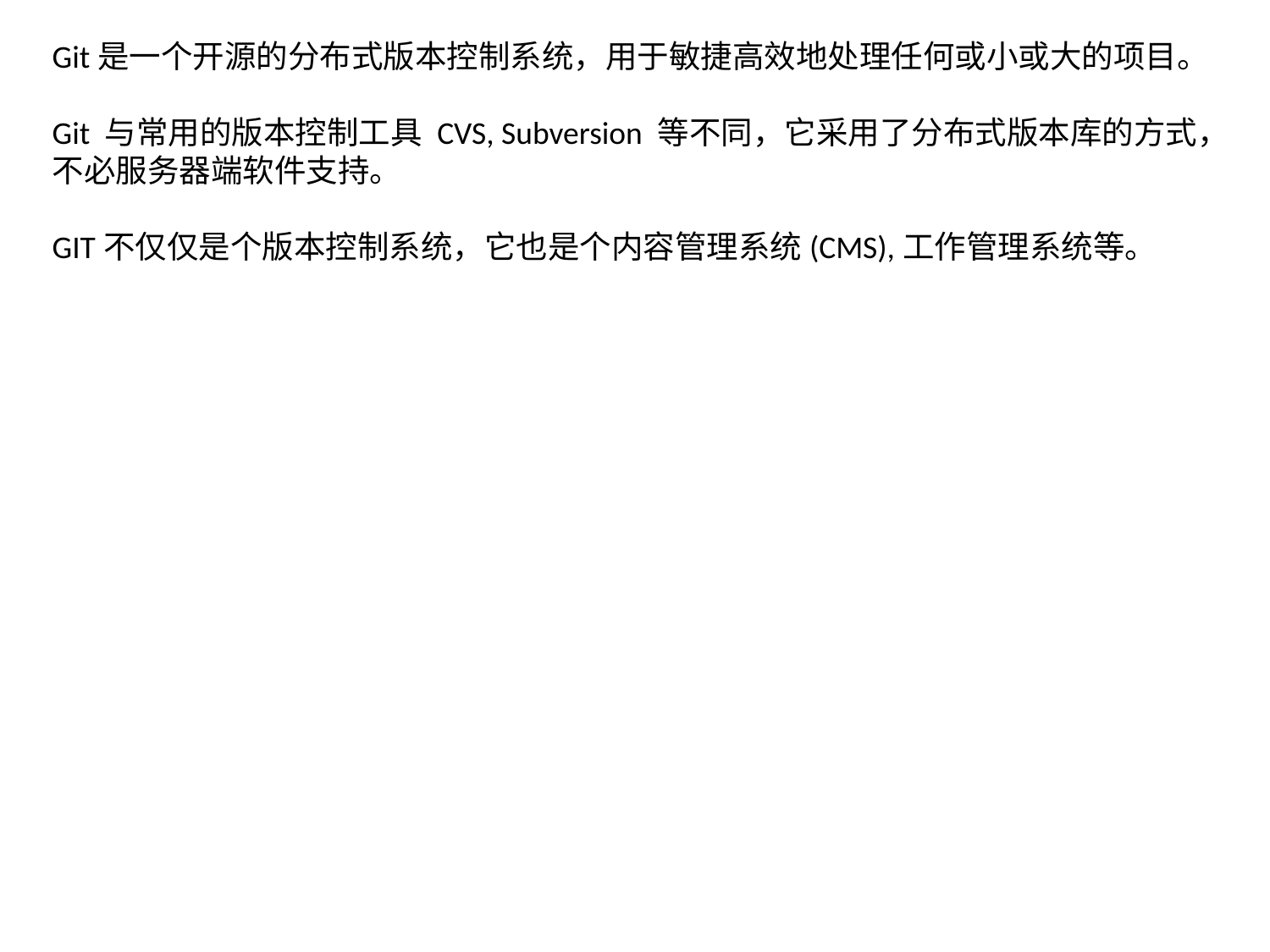

Git是一个开源的分布式版本控制系统，用于敏捷高效地处理任何或小或大的项目。

Git 与常用的版本控制工具 CVS, Subversion 等不同，它采用了分布式版本库的方式，不必服务器端软件支持。

GIT不仅仅是个版本控制系统，它也是个内容管理系统(CMS),工作管理系统等。